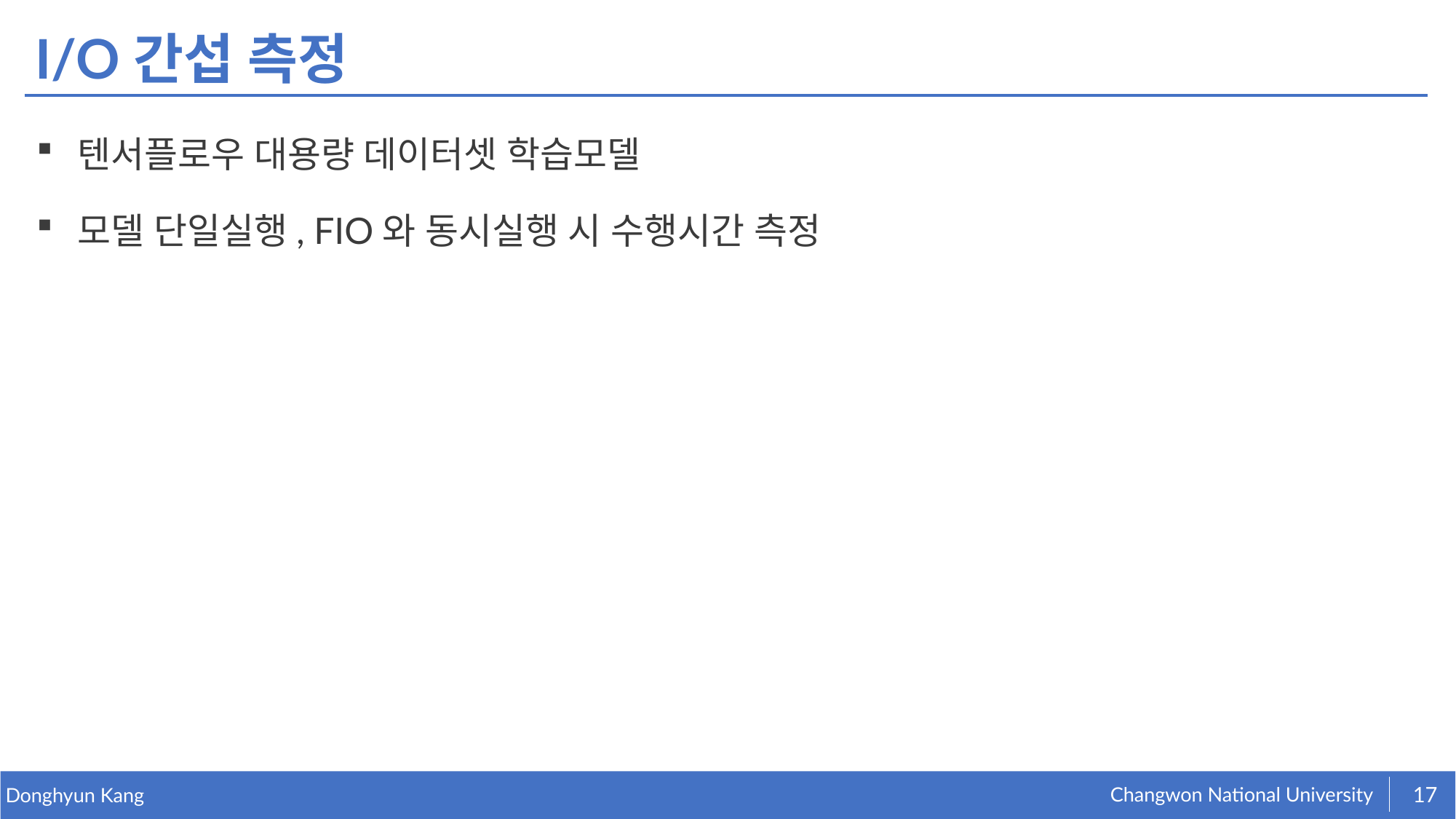

# I/O간섭 측정
텐서플로우 ​대용량 데이터셋 학습모델
모델 단일실행, FIO와 동시실행 시 ​수행시간 측정

17